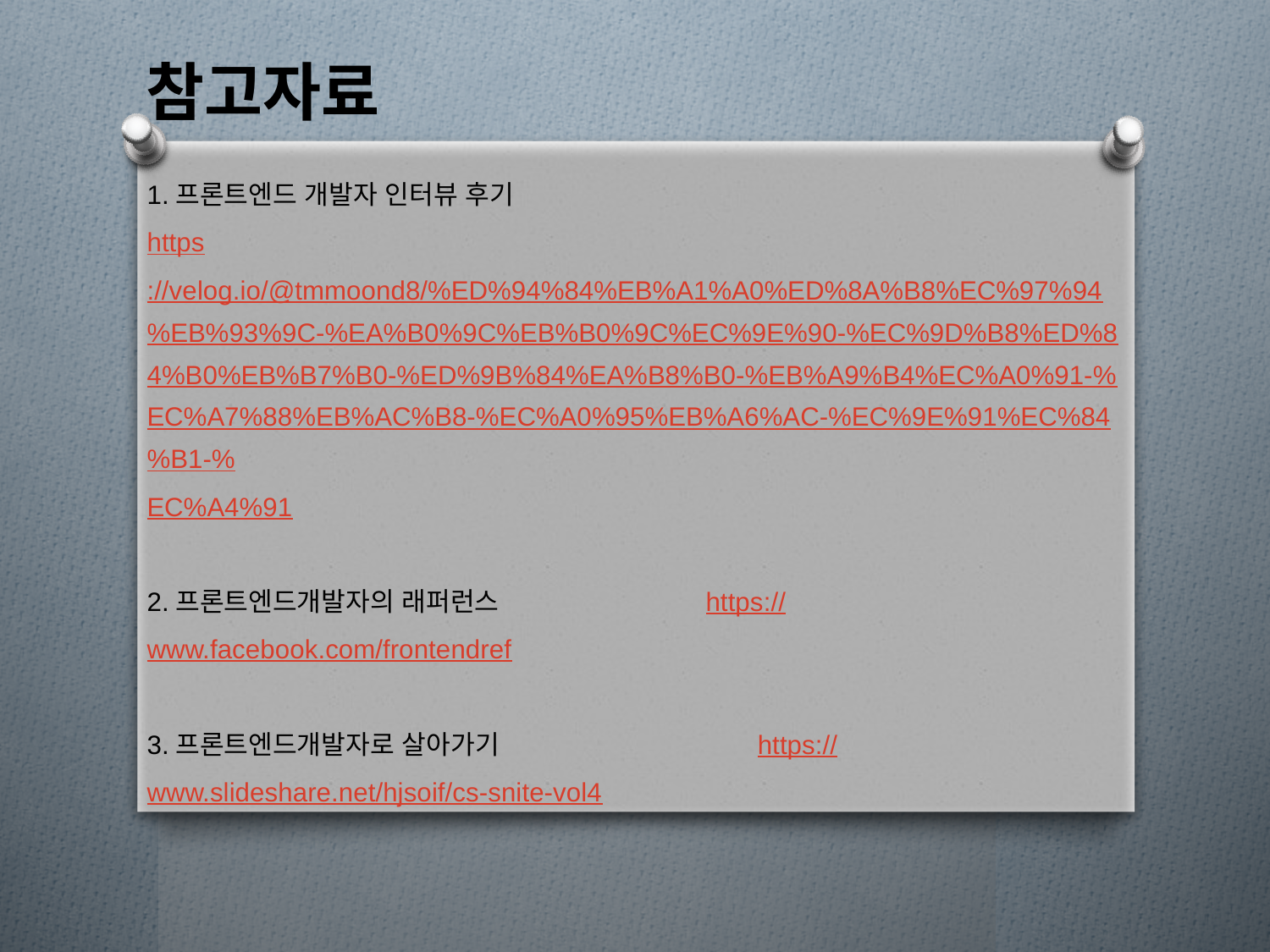

참고자료
1.프론트엔드 개발자 인터뷰 후기
https://velog.io/@tmmoond8/%ED%94%84%EB%A1%A0%ED%8A%B8%EC%97%94%EB%93%9C-%EA%B0%9C%EB%B0%9C%EC%9E%90-%EC%9D%B8%ED%84%B0%EB%B7%B0-%ED%9B%84%EA%B8%B0-%EB%A9%B4%EC%A0%91-%EC%A7%88%EB%AC%B8-%EC%A0%95%EB%A6%AC-%EC%9E%91%EC%84%B1-%EC%A4%91

2.프론트엔드개발자의 래퍼런스                           https://www.facebook.com/frontendref

3.프론트엔드개발자로 살아가기                                  https://www.slideshare.net/hjsoif/cs-snite-vol4